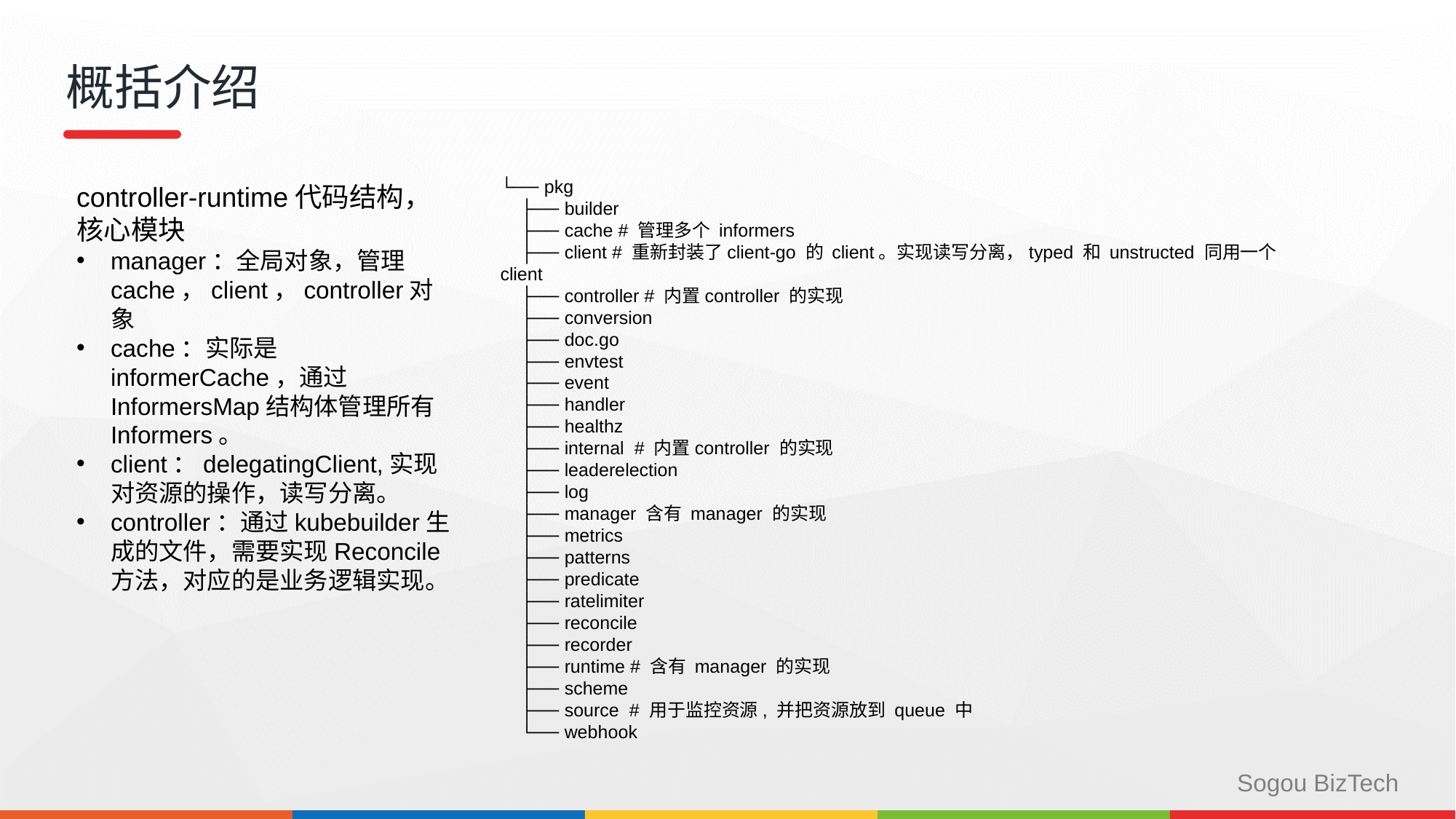

# 概括介绍
└── pkg
    ├── builder
    ├── cache # 管理多个 informers
    ├── client # 重新封装了client-go 的 client。实现读写分离，typed 和 unstructed 同用一个 client
    ├── controller # 内置controller 的实现
    ├── conversion
    ├── doc.go
    ├── envtest
    ├── event
    ├── handler
    ├── healthz
    ├── internal  # 内置controller 的实现
    ├── leaderelection
    ├── log
    ├── manager 含有 manager 的实现
    ├── metrics
    ├── patterns
    ├── predicate
    ├── ratelimiter
    ├── reconcile
    ├── recorder
    ├── runtime # 含有 manager 的实现
    ├── scheme
    ├── source  # 用于监控资源, 并把资源放到 queue 中
    └── webhook
controller-runtime代码结构，核心模块
manager：全局对象，管理cache，client，controller对象
cache：实际是informerCache，通过InformersMap结构体管理所有Informers。
client：delegatingClient,实现对资源的操作，读写分离。
controller：通过kubebuilder生成的文件，需要实现Reconcile方法，对应的是业务逻辑实现。
Sogou BizTech